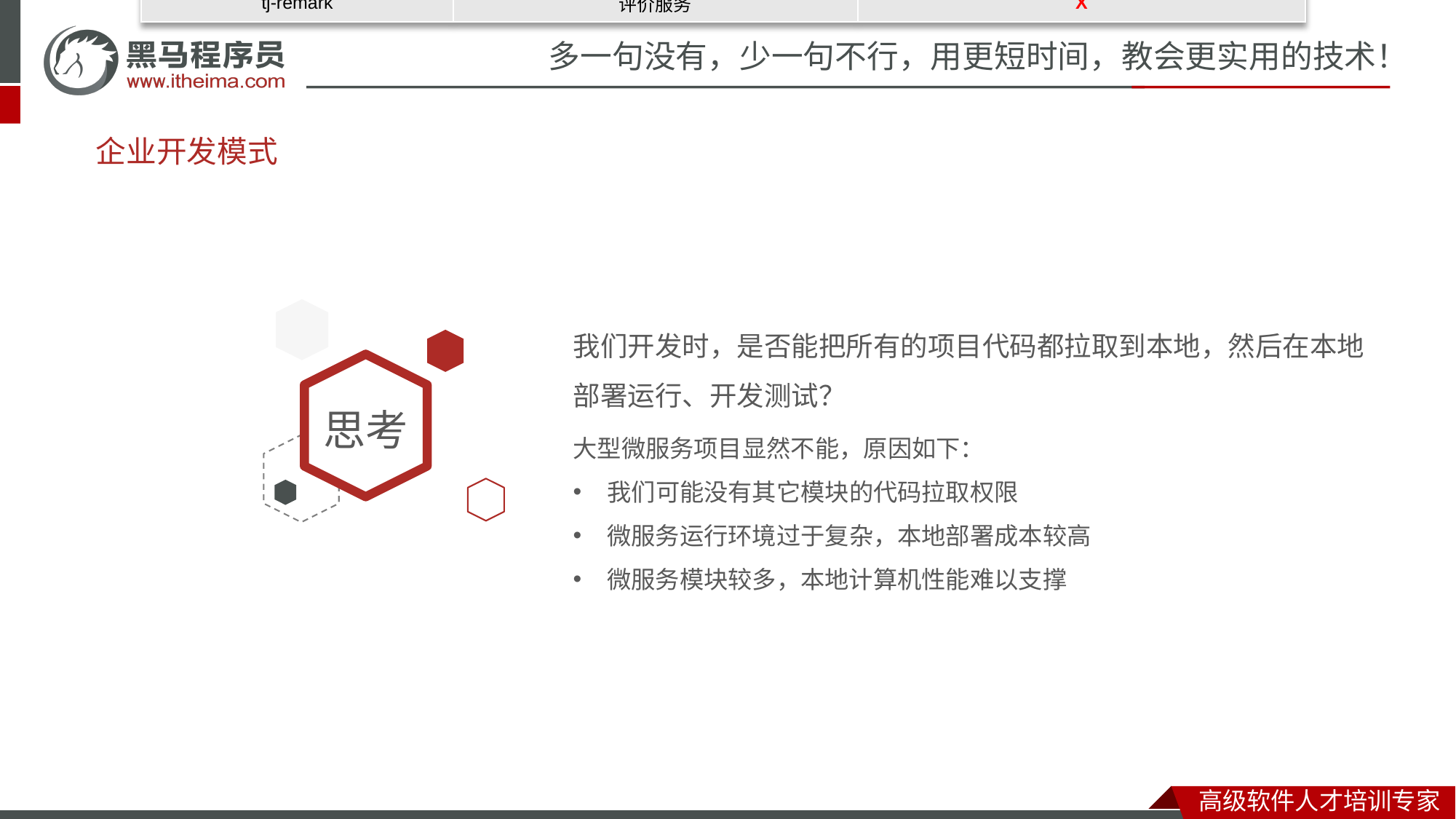

| 微服务名称 | 功能描述 | 完成状态 |
| --- | --- | --- |
| tj-parent | 父工程 | √ |
| tj-common | 通用工程 | √ |
| tj-message | 消息中心 | √ |
| tj-gateway | 网关 | √ |
| tj-auth | 权限服务 | √ |
| tj-user | 用户服务 | √ |
| tj-pay | 支付服务 | √ |
| tj-course | 课程服务 | √ |
| tj-exam | 考试服务 | O |
| tj-search | 搜索服务 | √ |
| tj-trade | 交易服务 | √ |
| tj-learning | 学习服务 | X |
| tj-promotion | 促销服务 | X |
| tj-media | 媒资服务 | √ |
| tj-data | 数据服务 | O |
| tj-remark | 评价服务 | X |
# 企业开发模式

我们开发时，是否能把所有的项目代码都拉取到本地，然后在本地部署运行、开发测试？

思考
大型微服务项目显然不能，原因如下：
我们可能没有其它模块的代码拉取权限
微服务运行环境过于复杂，本地部署成本较高
微服务模块较多，本地计算机性能难以支撑